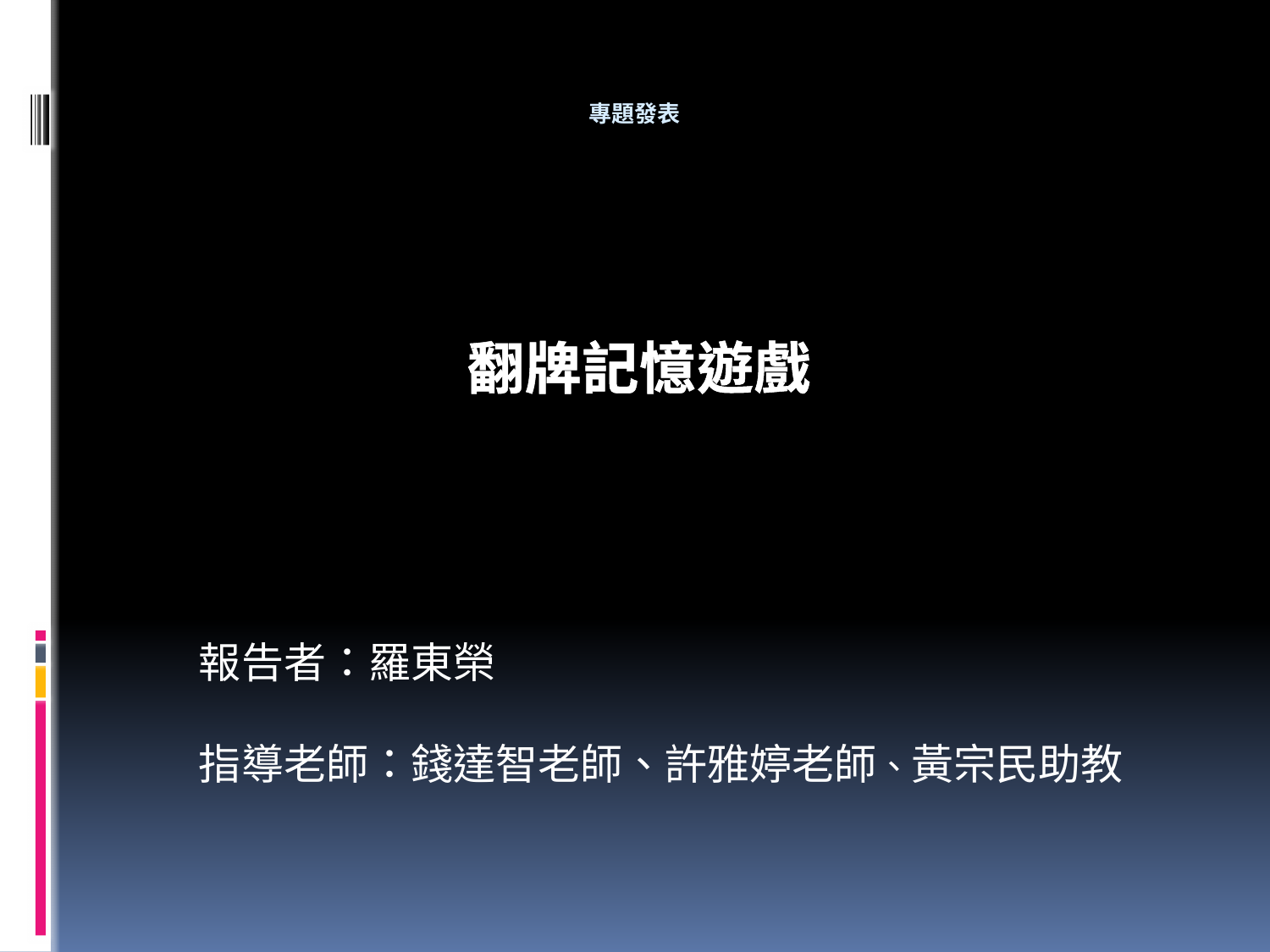

# 專題發表
翻牌記憶遊戲

報告者：羅東榮

指導老師：錢達智老師、許雅婷老師、黃宗民助教